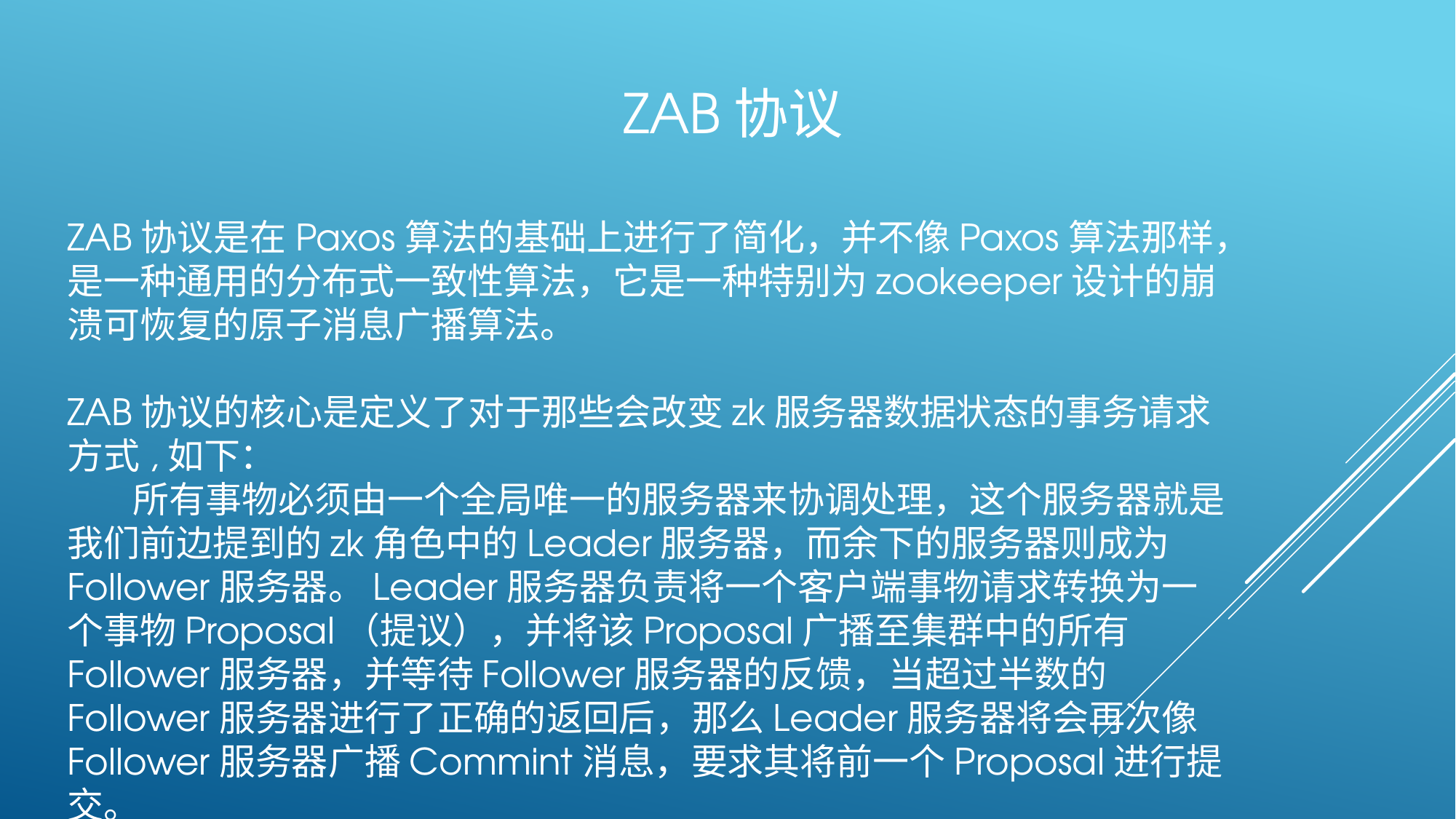

# ZAB协议
ZAB协议是在Paxos算法的基础上进行了简化，并不像Paxos算法那样，是一种通用的分布式一致性算法，它是一种特别为zookeeper设计的崩溃可恢复的原子消息广播算法。

ZAB协议的核心是定义了对于那些会改变zk服务器数据状态的事务请求方式,如下：
       所有事物必须由一个全局唯一的服务器来协调处理，这个服务器就是我们前边提到的zk角色中的Leader服务器，而余下的服务器则成为Follower服务器。Leader服务器负责将一个客户端事物请求转换为一个事物Proposal（提议），并将该Proposal广播至集群中的所有Follower服务器，并等待Follower服务器的反馈，当超过半数的Follower服务器进行了正确的返回后，那么Leader服务器将会再次像Follower服务器广播Commint消息，要求其将前一个Proposal进行提交。